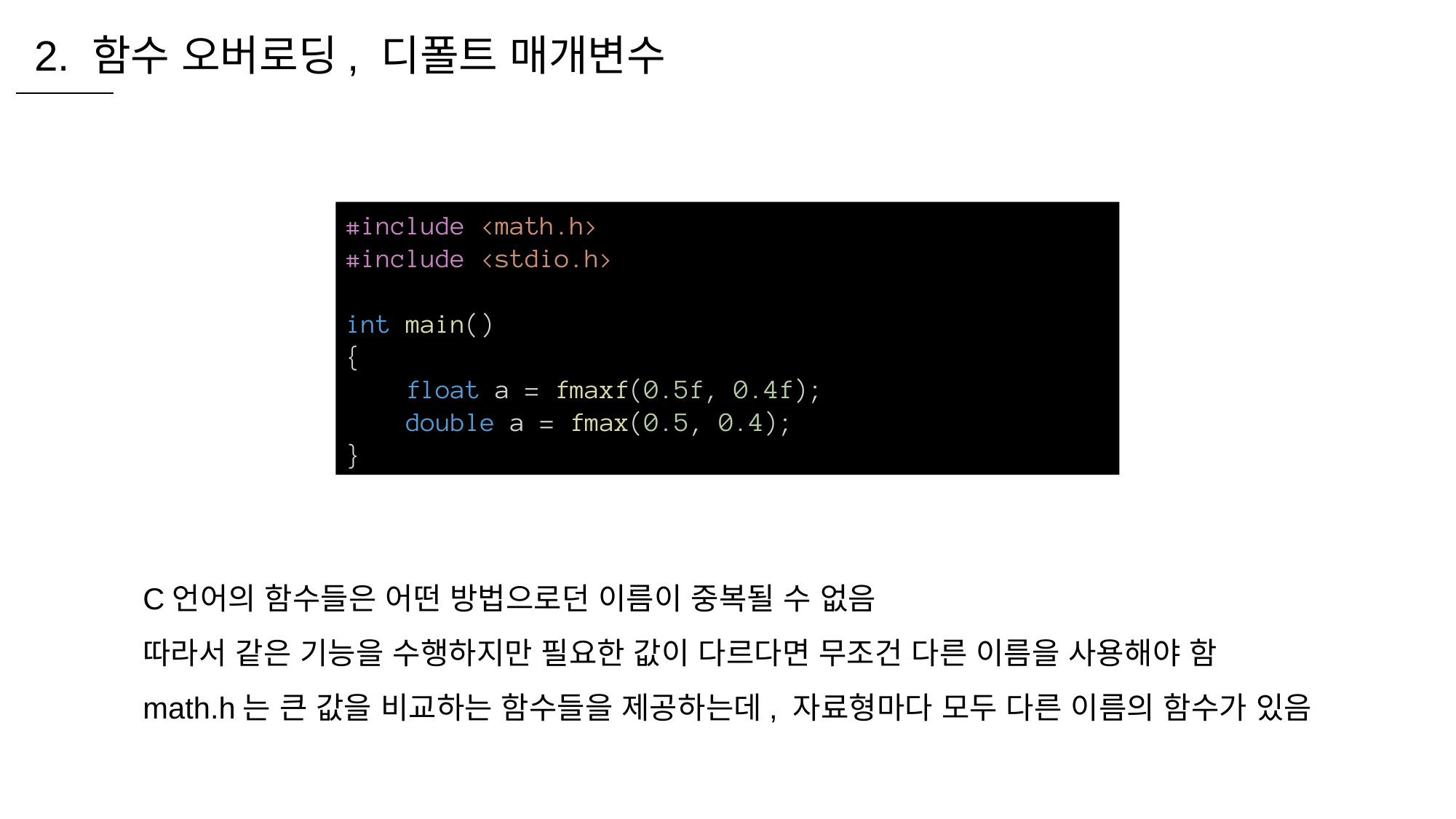

2. 함수 오버로딩, 디폴트 매개변수
#include <math.h>
#include <stdio.h>
int main()
{
    float a = fmaxf(0.5f, 0.4f);
    double a = fmax(0.5, 0.4);
}
C언어의 함수들은 어떤 방법으로던 이름이 중복될 수 없음
따라서 같은 기능을 수행하지만 필요한 값이 다르다면 무조건 다른 이름을 사용해야 함
math.h는 큰 값을 비교하는 함수들을 제공하는데, 자료형마다 모두 다른 이름의 함수가 있음